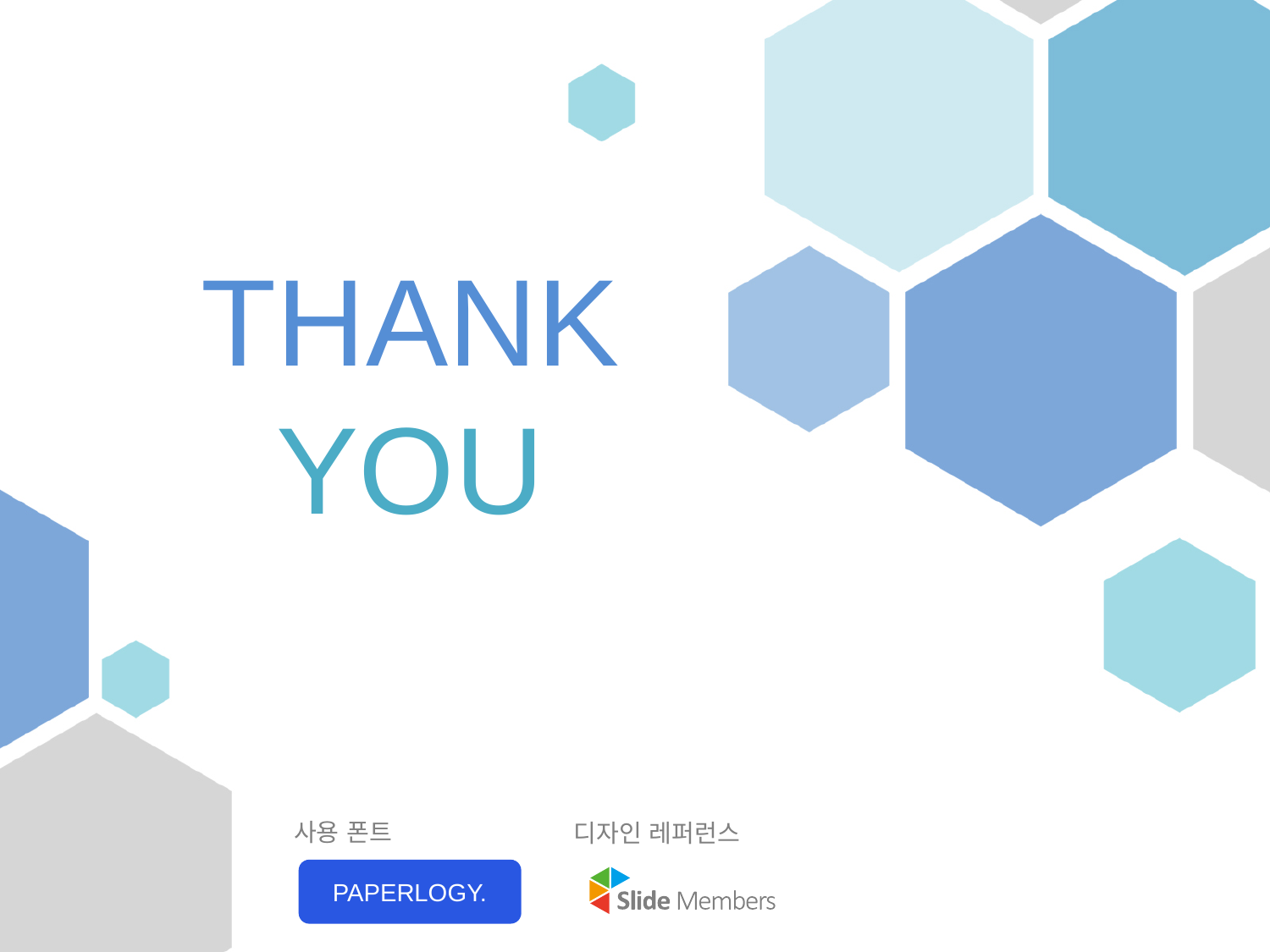

# THANK YOU
사용 폰트
디자인 레퍼런스
PAPERLOGY.